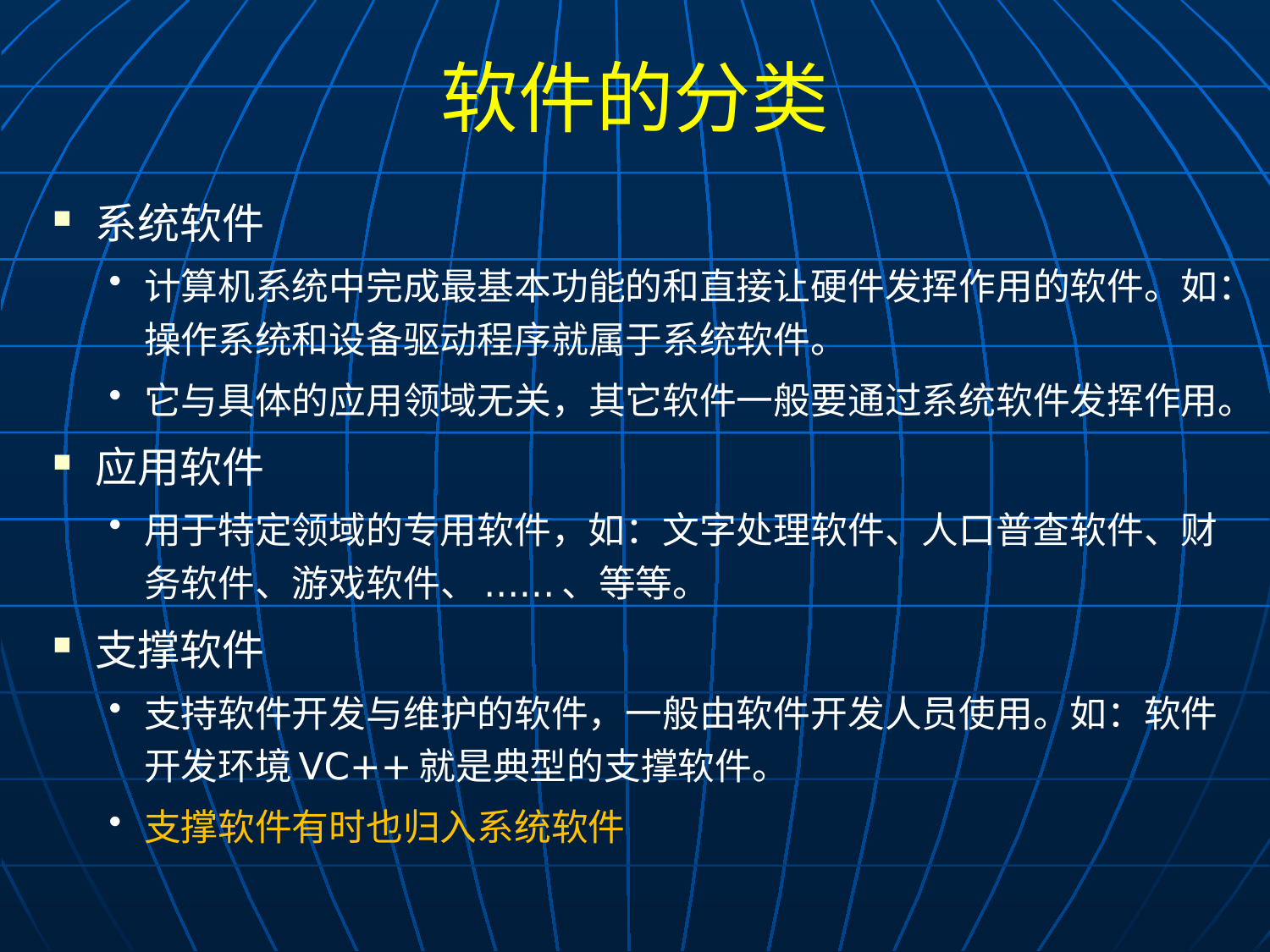

# 软件的分类
系统软件
计算机系统中完成最基本功能的和直接让硬件发挥作用的软件。如：操作系统和设备驱动程序就属于系统软件。
它与具体的应用领域无关，其它软件一般要通过系统软件发挥作用。
应用软件
用于特定领域的专用软件，如：文字处理软件、人口普查软件、财务软件、游戏软件、......、等等。
支撑软件
支持软件开发与维护的软件，一般由软件开发人员使用。如：软件开发环境VC++就是典型的支撑软件。
支撑软件有时也归入系统软件